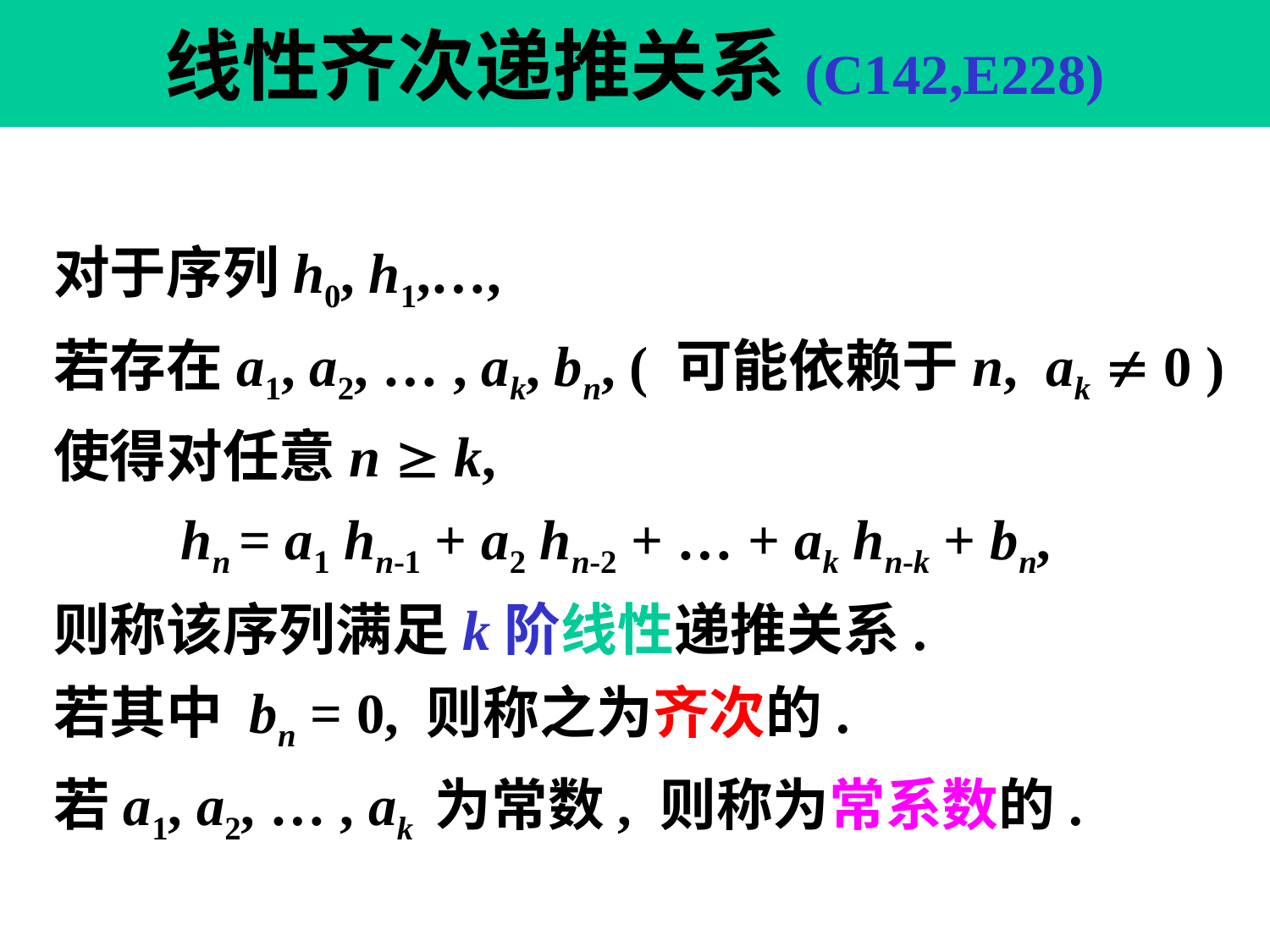

# 线性齐次递推关系(C142,E228)
对于序列h0, h1,…,
若存在a1, a2, … , ak, bn, ( 可能依赖于n,  ak ≠ 0 )
使得对任意n ≥ k,
         hn = a1 hn-1 + a2 hn-2 + … + ak hn-k + bn,
则称该序列满足k阶线性递推关系.
若其中 bn = 0, 则称之为齐次的.
若a1, a2, … , ak 为常数, 则称为常系数的.